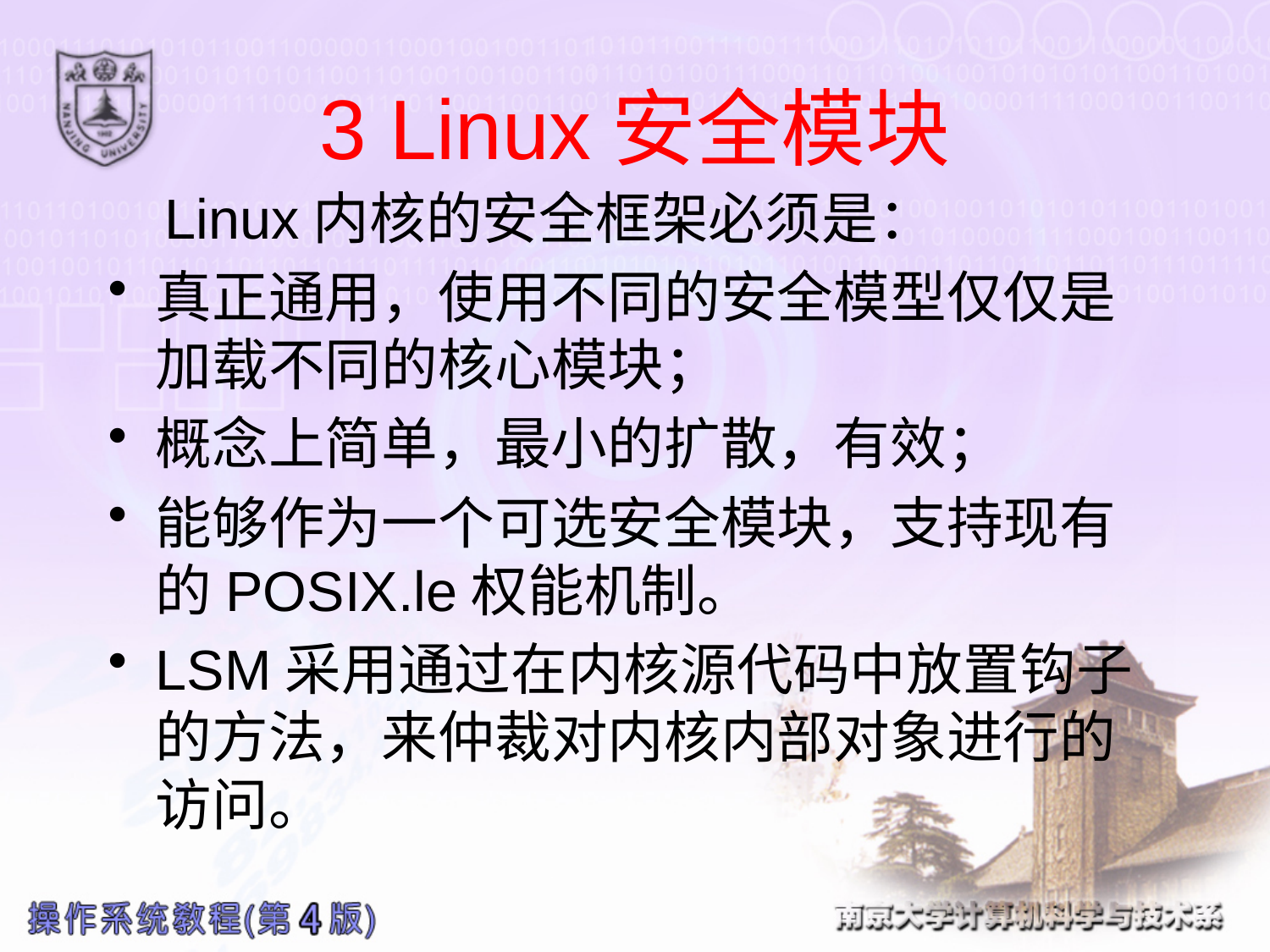

# 3 Linux安全模块
    Linux内核的安全框架必须是：
真正通用，使用不同的安全模型仅仅是加载不同的核心模块；
概念上简单，最小的扩散，有效；
能够作为一个可选安全模块，支持现有的POSIX.le权能机制。
LSM采用通过在内核源代码中放置钩子的方法，来仲裁对内核内部对象进行的访问。